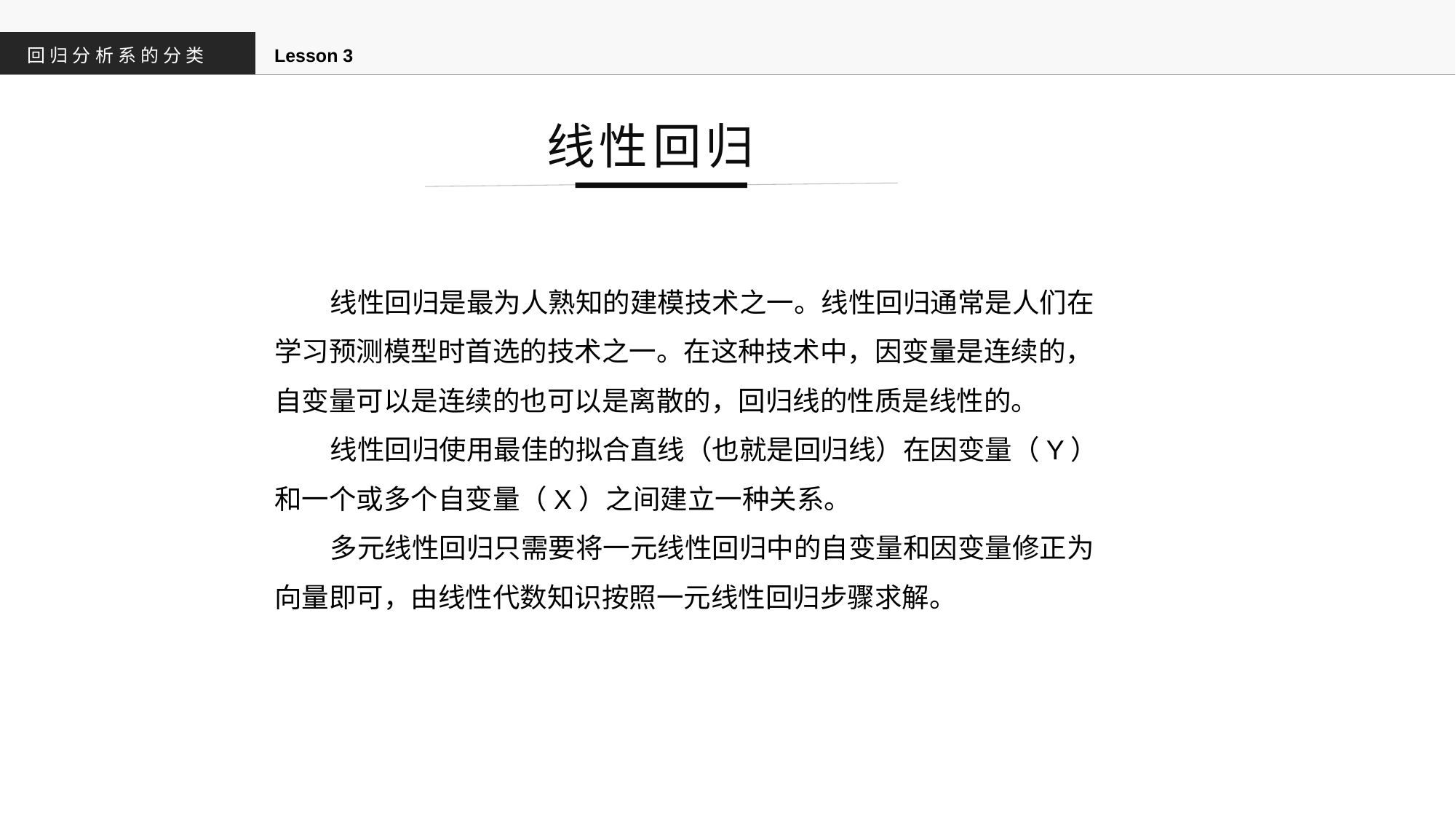

回归分析系的分类
Lesson 3
线性回归

        线性回归是最为人熟知的建模技术之一。线性回归通常是人们在学习预测模型时首选的技术之一。在这种技术中，因变量是连续的，自变量可以是连续的也可以是离散的，回归线的性质是线性的。
        线性回归使用最佳的拟合直线（也就是回归线）在因变量（Y）和一个或多个自变量（X）之间建立一种关系。
        多元线性回归只需要将一元线性回归中的自变量和因变量修正为向量即可，由线性代数知识按照一元线性回归步骤求解。